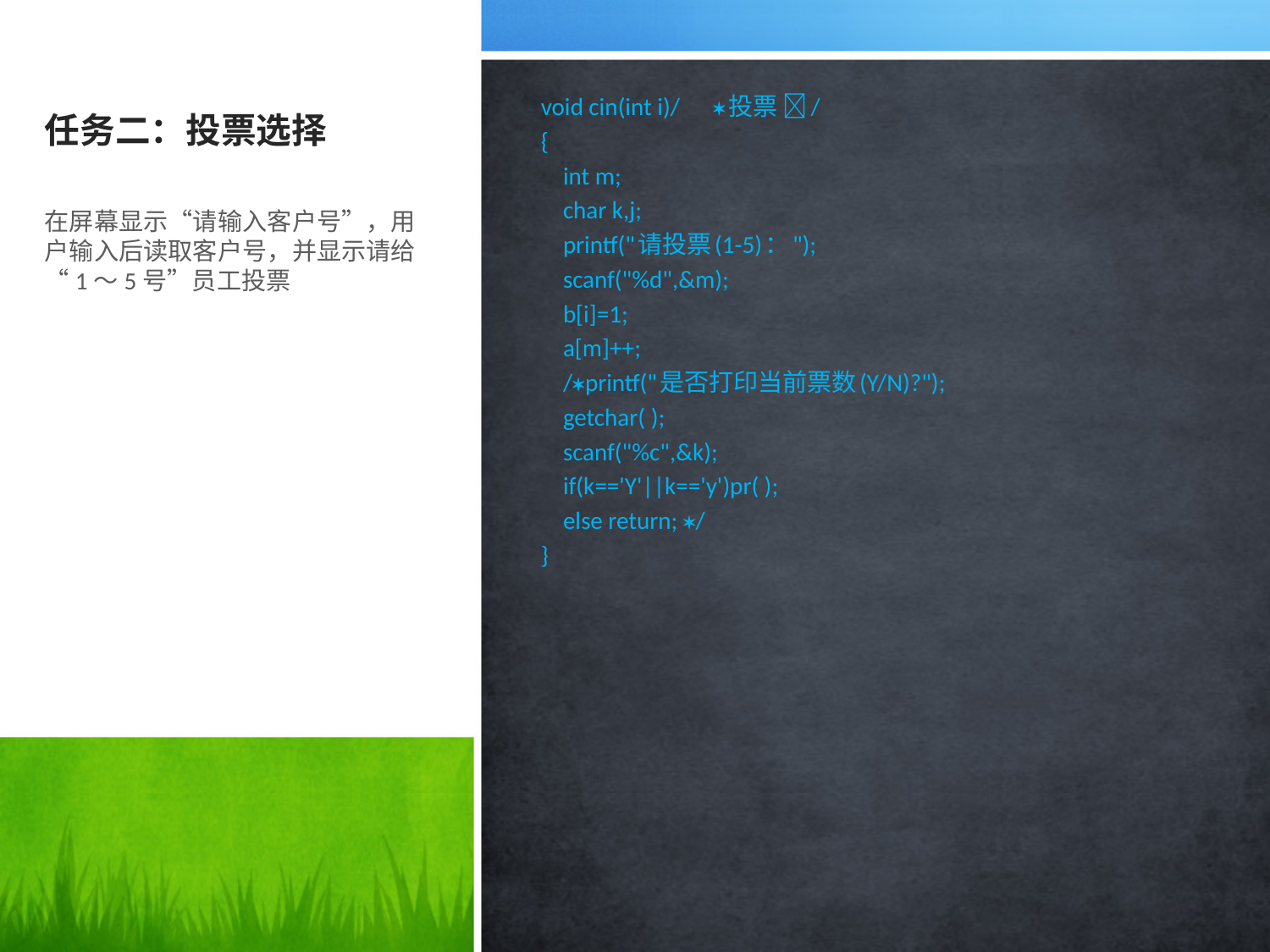

# 任务二：投票选择
void cin(int i)/      ∗投票 ∗/
{
    int m;
    char k,j;
    printf("请投票(1-5)：");
    scanf("%d",&m);
    b[i]=1;
    a[m]++;
    /∗printf("是否打印当前票数(Y/N)?");
    getchar( );
    scanf("%c",&k);
    if(k=='Y'||k=='y')pr( );
    else return; ∗/
}

在屏幕显示“请输入客户号”，用户输入后读取客户号，并显示请给“1～5号”员工投票